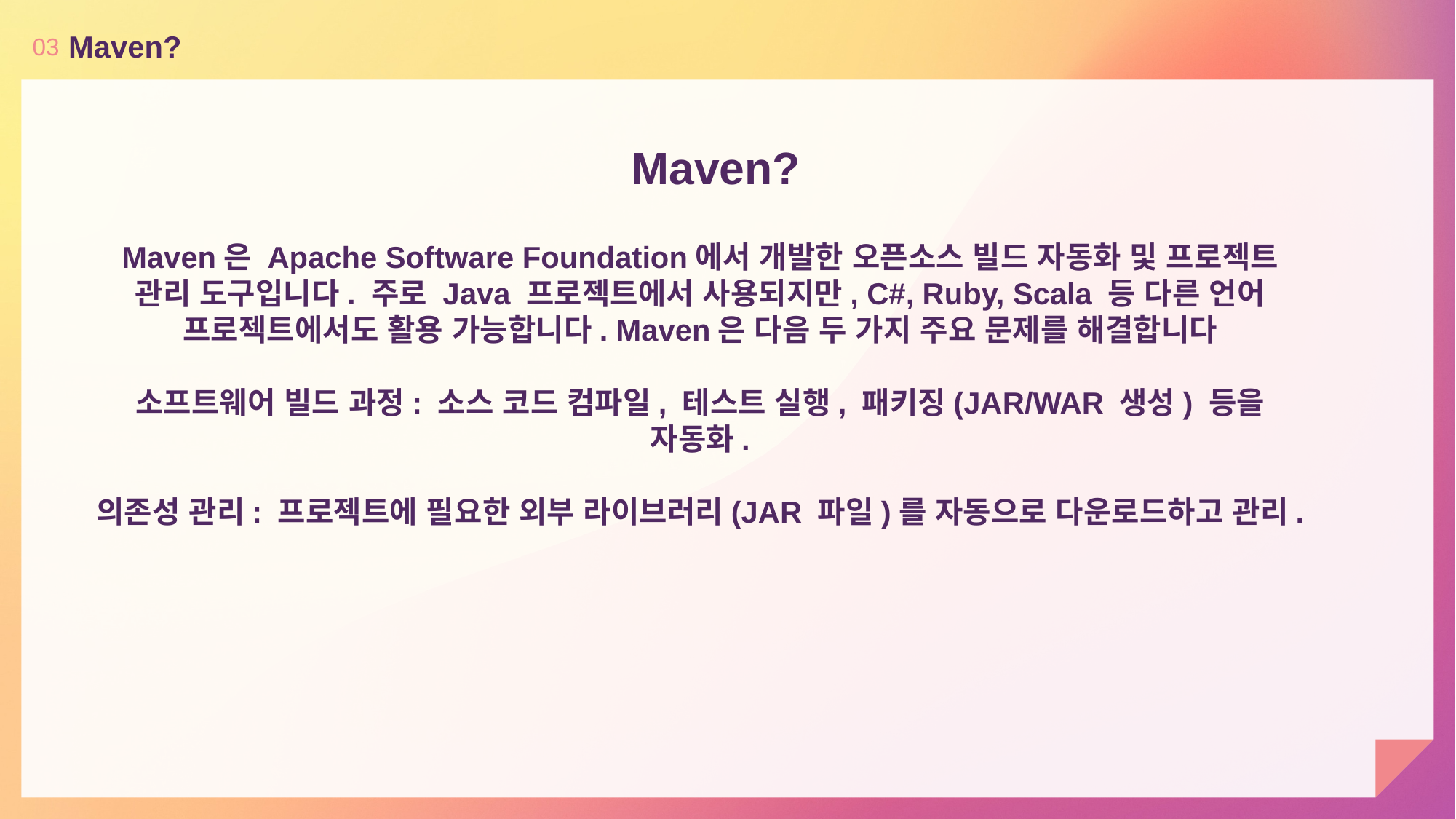

# Maven?
03
                         Maven?
Maven은 Apache Software Foundation에서 개발한 오픈소스 빌드 자동화 및 프로젝트 관리 도구입니다. 주로 Java 프로젝트에서 사용되지만, C#, Ruby, Scala 등 다른 언어 프로젝트에서도 활용 가능합니다. Maven은 다음 두 가지 주요 문제를 해결합니다

소프트웨어 빌드 과정: 소스 코드 컴파일, 테스트 실행, 패키징(JAR/WAR 생성) 등을 자동화.

의존성 관리: 프로젝트에 필요한 외부 라이브러리(JAR 파일)를 자동으로 다운로드하고 관리.